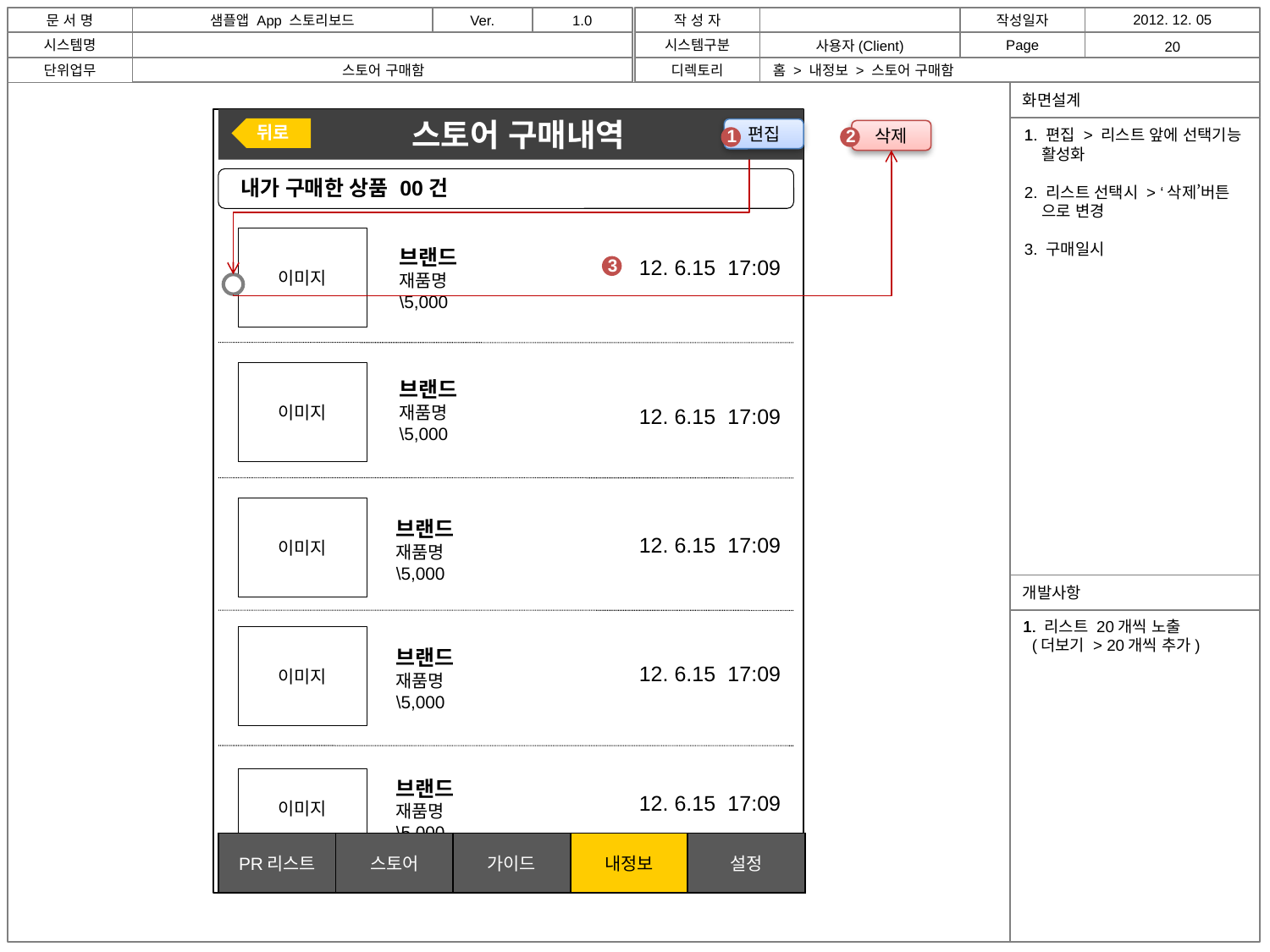

스토어 구매함
홈 > 내정보 > 스토어 구매함

 스토어 구매내역
뒤로

1

편집
2

1. 편집 > 리스트 앞에 선택기능
   활성화

2. 리스트 선택시 > ‘삭제’버튼
   으로 변경

3. 구매일시

삭제
내가 구매한 상품 00건

이미지
브랜드
재품명
\5,000
12. 6.15  17:09
3

이미지
브랜드
재품명
\5,000
12. 6.15  17:09
이미지
브랜드
재품명
\5,000
12. 6.15  17:09
1. 리스트 20개씩 노출
  (더보기 > 20개씩 추가)
1.
이미지
브랜드
재품명
\5,000
12. 6.15  17:09
이미지
브랜드
재품명
\5,000
12. 6.15  17:09
| PR리스트 | 스토어 | 가이드 | 내정보 | 설정 |
| --- | --- | --- | --- | --- |